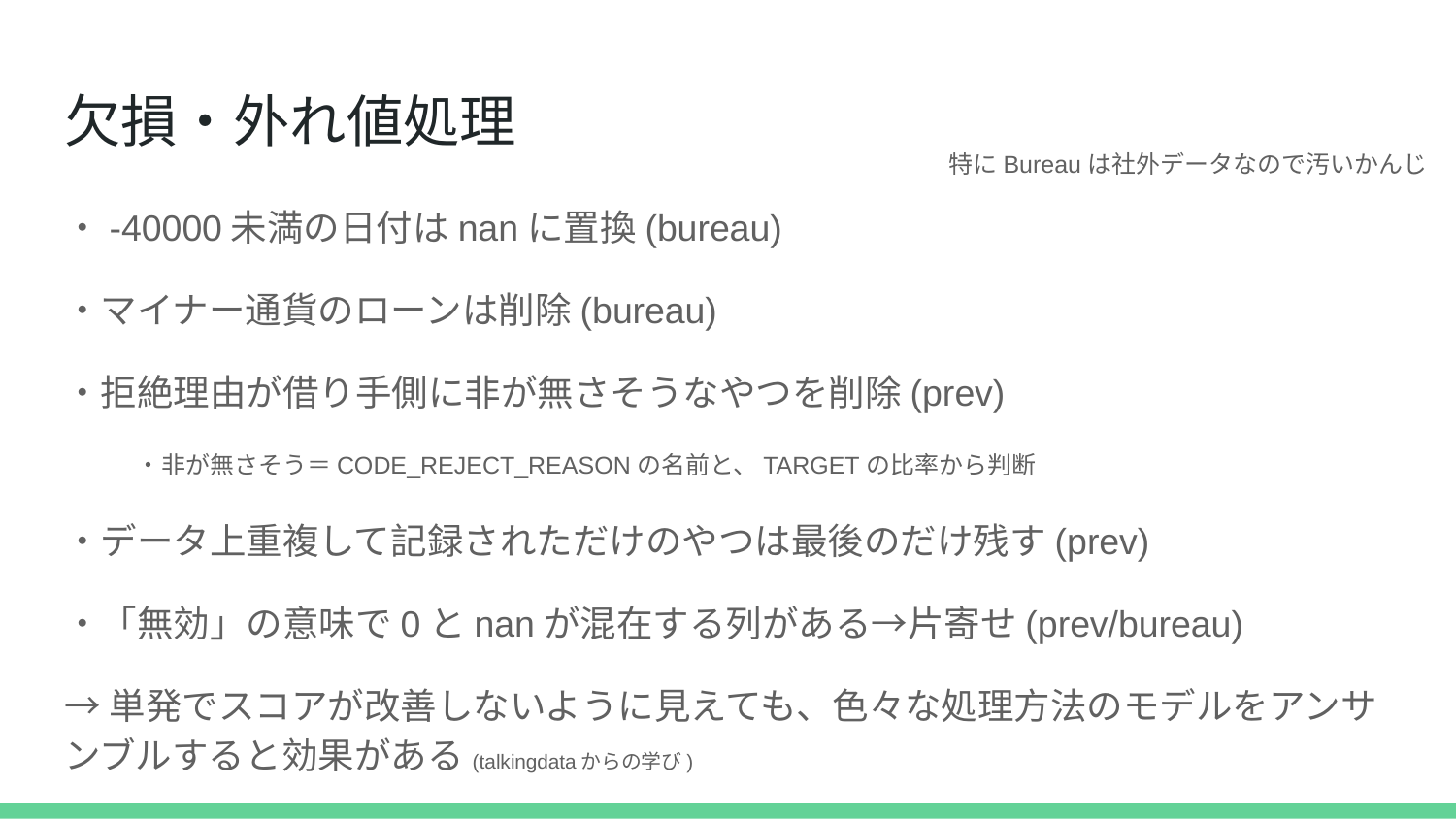

# 欠損・外れ値処理
特にBureauは社外データなので汚いかんじ
・-40000未満の日付はnanに置換(bureau)
・マイナー通貨のローンは削除(bureau)
・拒絶理由が借り手側に非が無さそうなやつを削除(prev)
　　　・非が無さそう＝CODE_REJECT_REASONの名前と、TARGETの比率から判断
・データ上重複して記録されただけのやつは最後のだけ残す(prev)
・「無効」の意味で0とnanが混在する列がある→片寄せ(prev/bureau)
→単発でスコアが改善しないように見えても、色々な処理方法のモデルをアンサンブルすると効果がある(talkingdataからの学び)